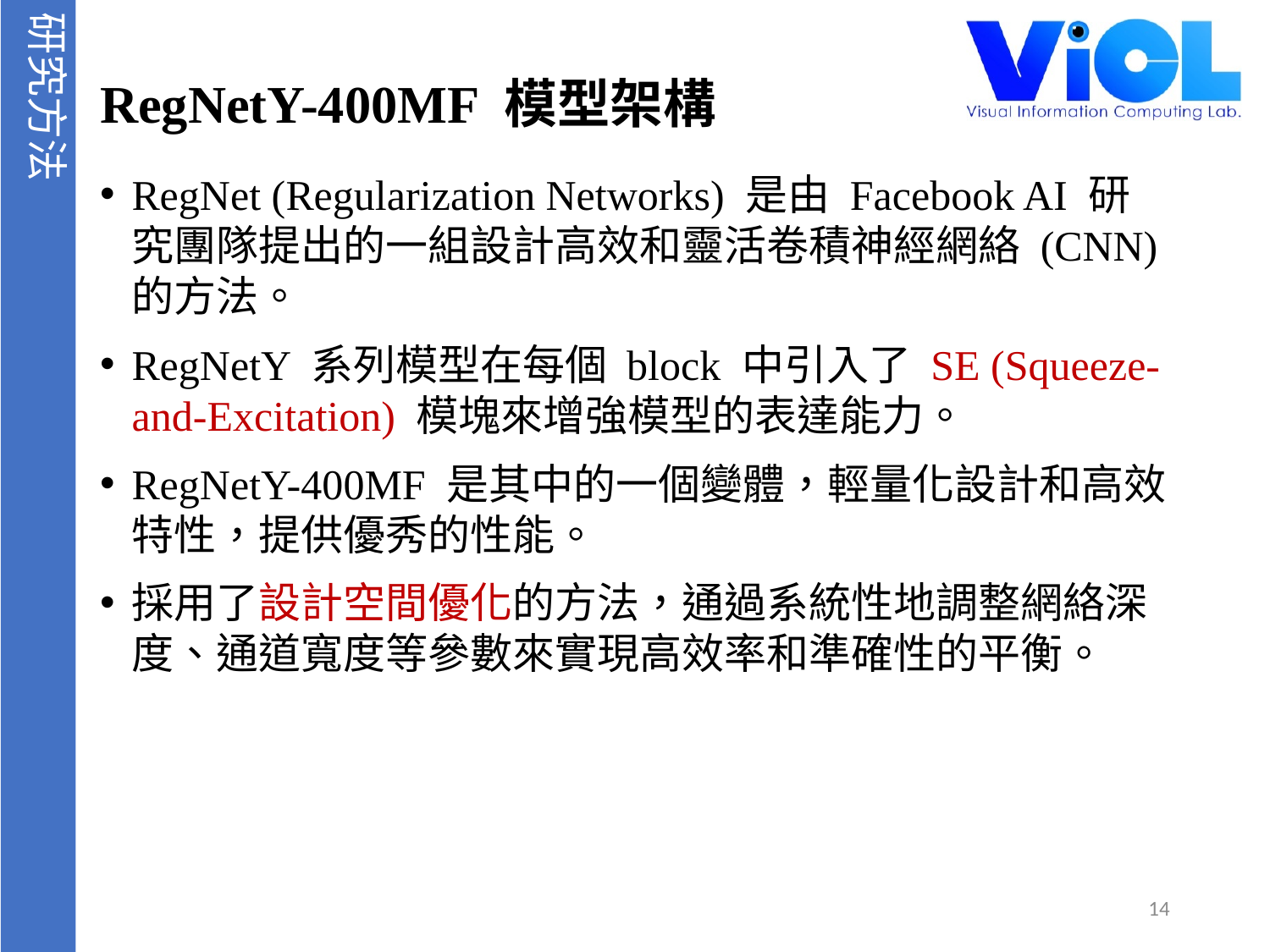

研究方法
# RegNetY-400MF 模型架構
RegNet (Regularization Networks) 是由 Facebook AI 研究團隊提出的一組設計高效和靈活卷積神經網絡 (CNN) 的方法。
RegNetY 系列模型在每個 block 中引入了 SE (Squeeze-and-Excitation) 模塊來增強模型的表達能力。
RegNetY-400MF 是其中的一個變體，輕量化設計和高效特性，提供優秀的性能。
採用了設計空間優化的方法，通過系統性地調整網絡深度、通道寬度等參數來實現高效率和準確性的平衡。
14